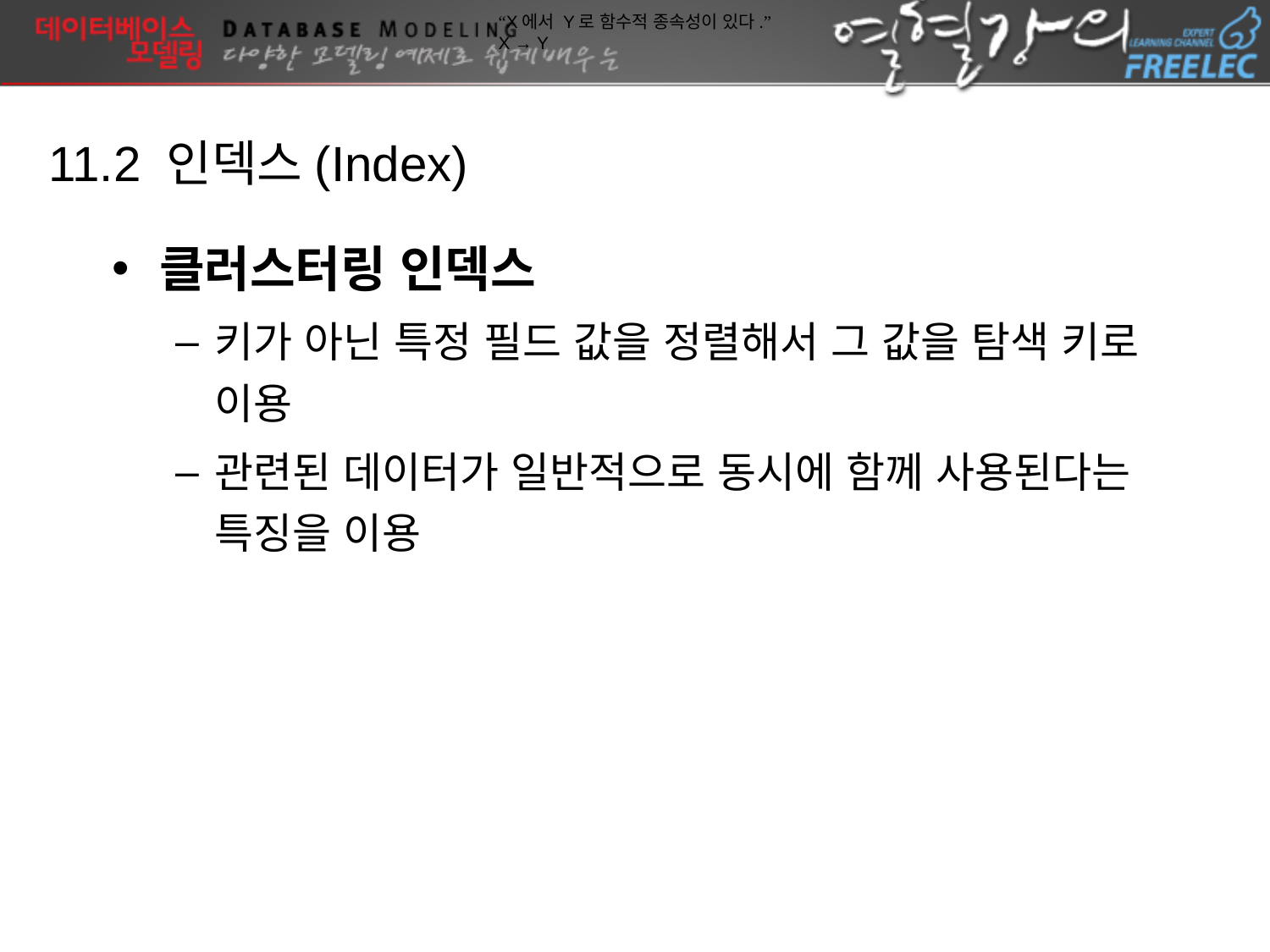

“X에서 Y로 함수적 종속성이 있다.”
X → Y
11.2 인덱스(Index)
클러스터링 인덱스
키가 아닌 특정 필드 값을 정렬해서 그 값을 탐색 키로 이용
관련된 데이터가 일반적으로 동시에 함께 사용된다는 특징을 이용